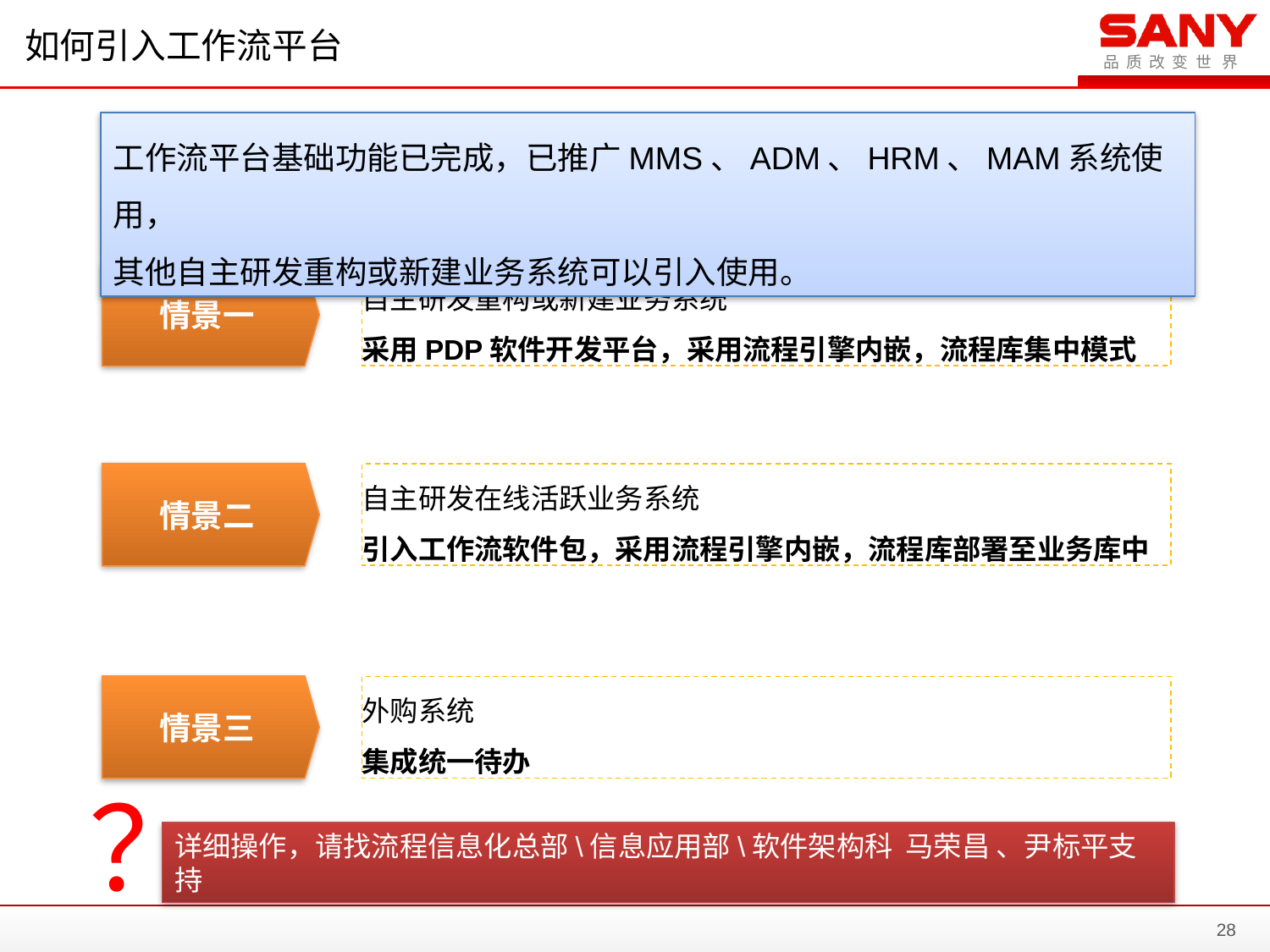

# 如何引入工作流平台
工作流平台基础功能已完成，已推广MMS、ADM、HRM、MAM系统使用，
其他自主研发重构或新建业务系统可以引入使用。
情景一
自主研发重构或新建业务系统
采用PDP软件开发平台，采用流程引擎内嵌，流程库集中模式
情景二
自主研发在线活跃业务系统
引入工作流软件包，采用流程引擎内嵌，流程库部署至业务库中
情景三
外购系统
集成统一待办
？
详细操作，请找流程信息化总部\信息应用部\软件架构科  马荣昌 、尹标平支持
28